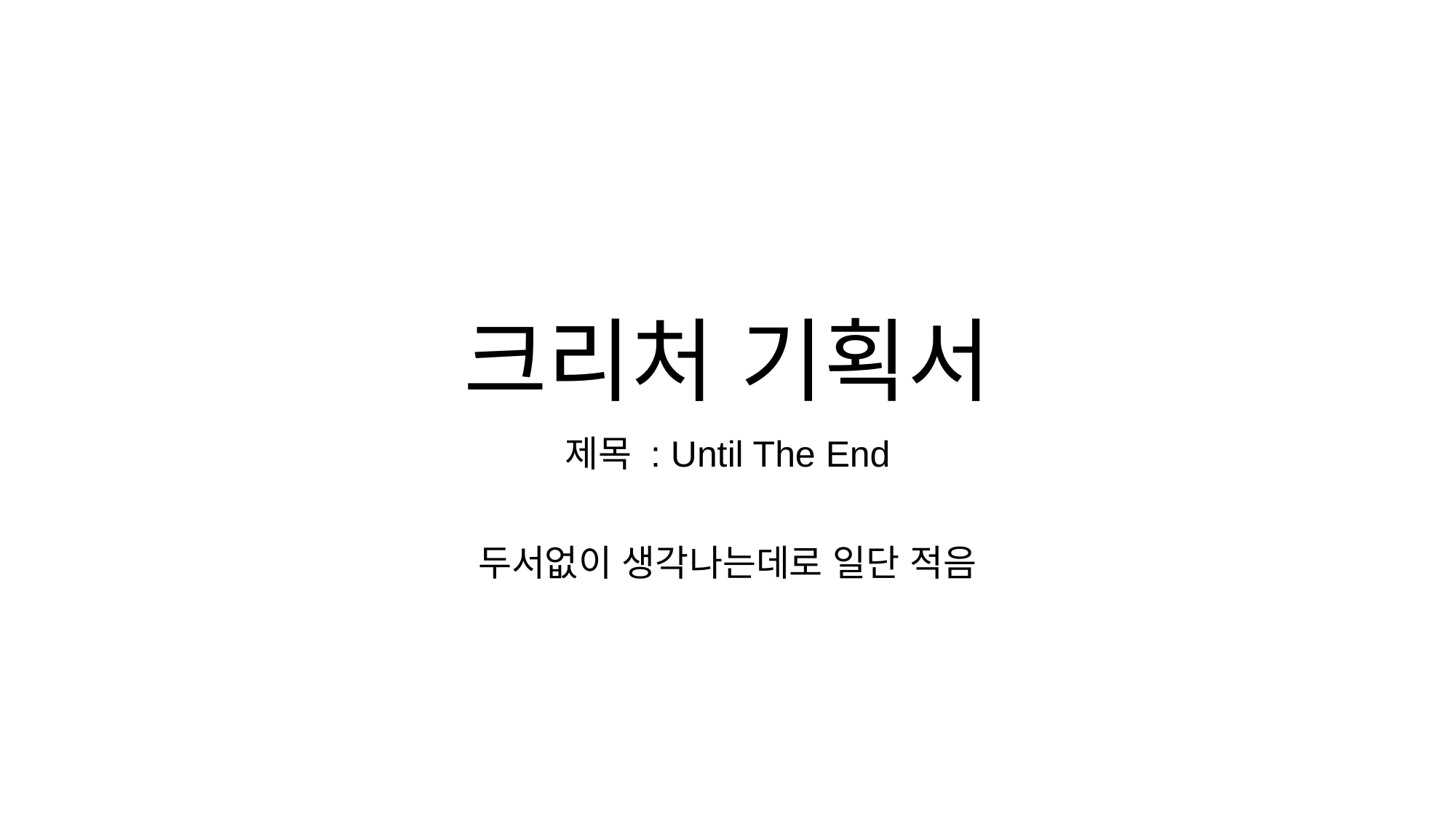

# 크리처 기획서
제목 : Until The End

두서없이 생각나는데로 일단 적음